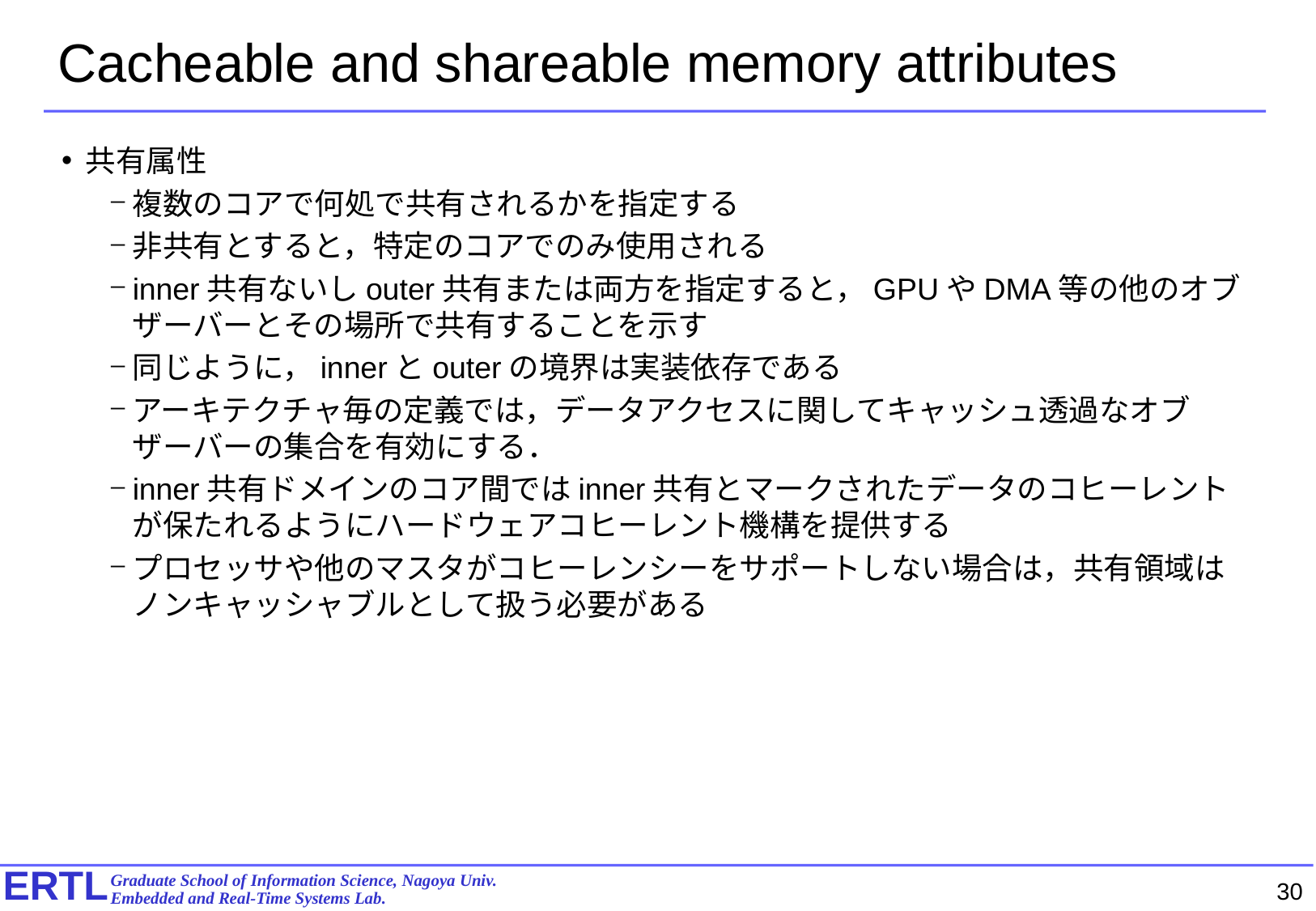

# Cacheable and shareable memory attributes
共有属性
複数のコアで何処で共有されるかを指定する
非共有とすると，特定のコアでのみ使用される
inner共有ないしouter共有または両方を指定すると，GPUやDMA等の他のオブザーバーとその場所で共有することを示す
同じように，innerとouterの境界は実装依存である
アーキテクチャ毎の定義では，データアクセスに関してキャッシュ透過なオブザーバーの集合を有効にする．
inner共有ドメインのコア間ではinner共有とマークされたデータのコヒーレントが保たれるようにハードウェアコヒーレント機構を提供する
プロセッサや他のマスタがコヒーレンシーをサポートしない場合は，共有領域はノンキャッシャブルとして扱う必要がある

30